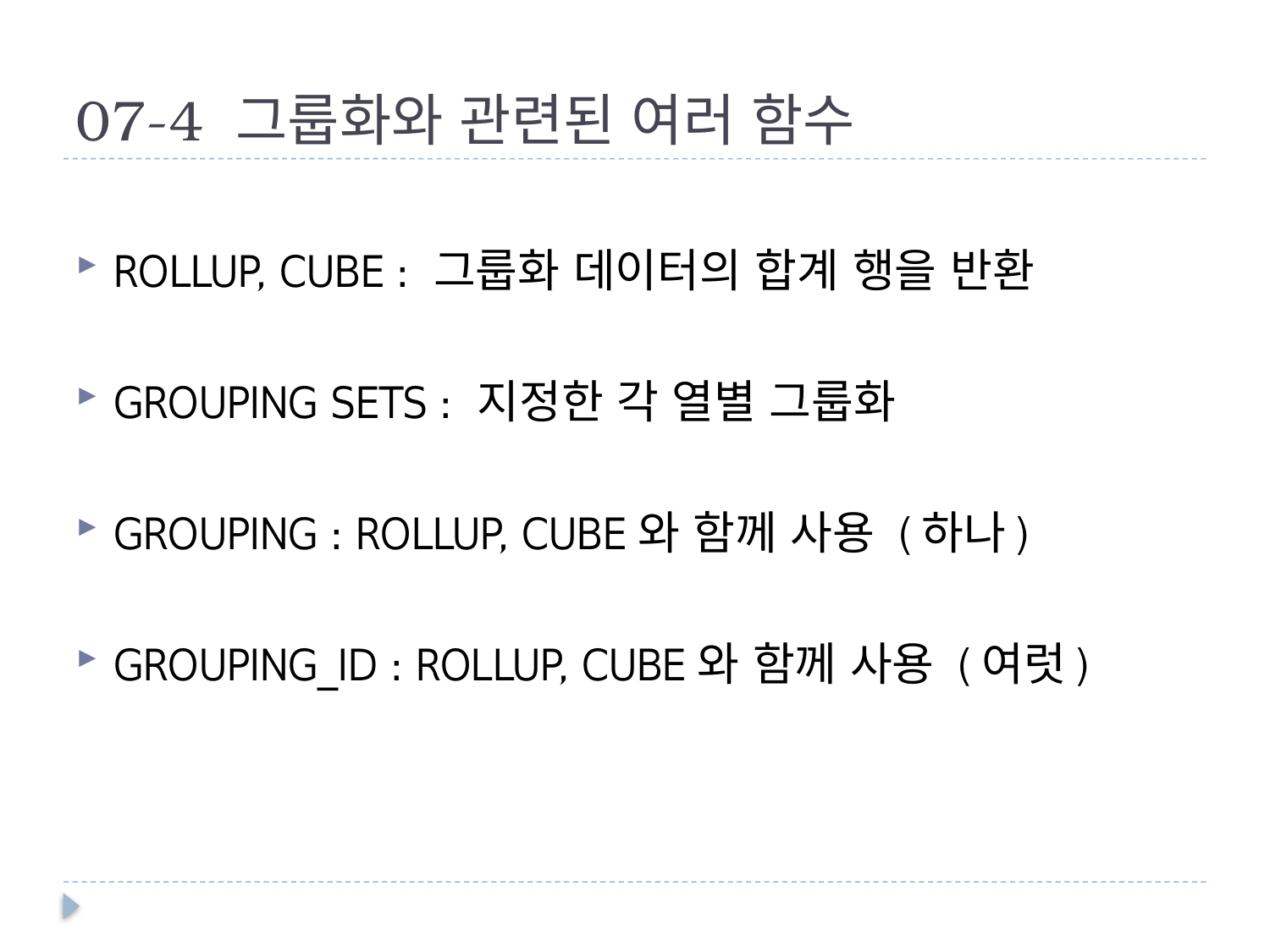

# 07-4 그룹화와 관련된 여러 함수

ROLLUP, CUBE : 그룹화 데이터의 합계 행을 반환

GROUPING SETS : 지정한 각 열별 그룹화

GROUPING : ROLLUP, CUBE와 함께 사용 (하나)

GROUPING_ID : ROLLUP, CUBE와 함께 사용 (여럿)